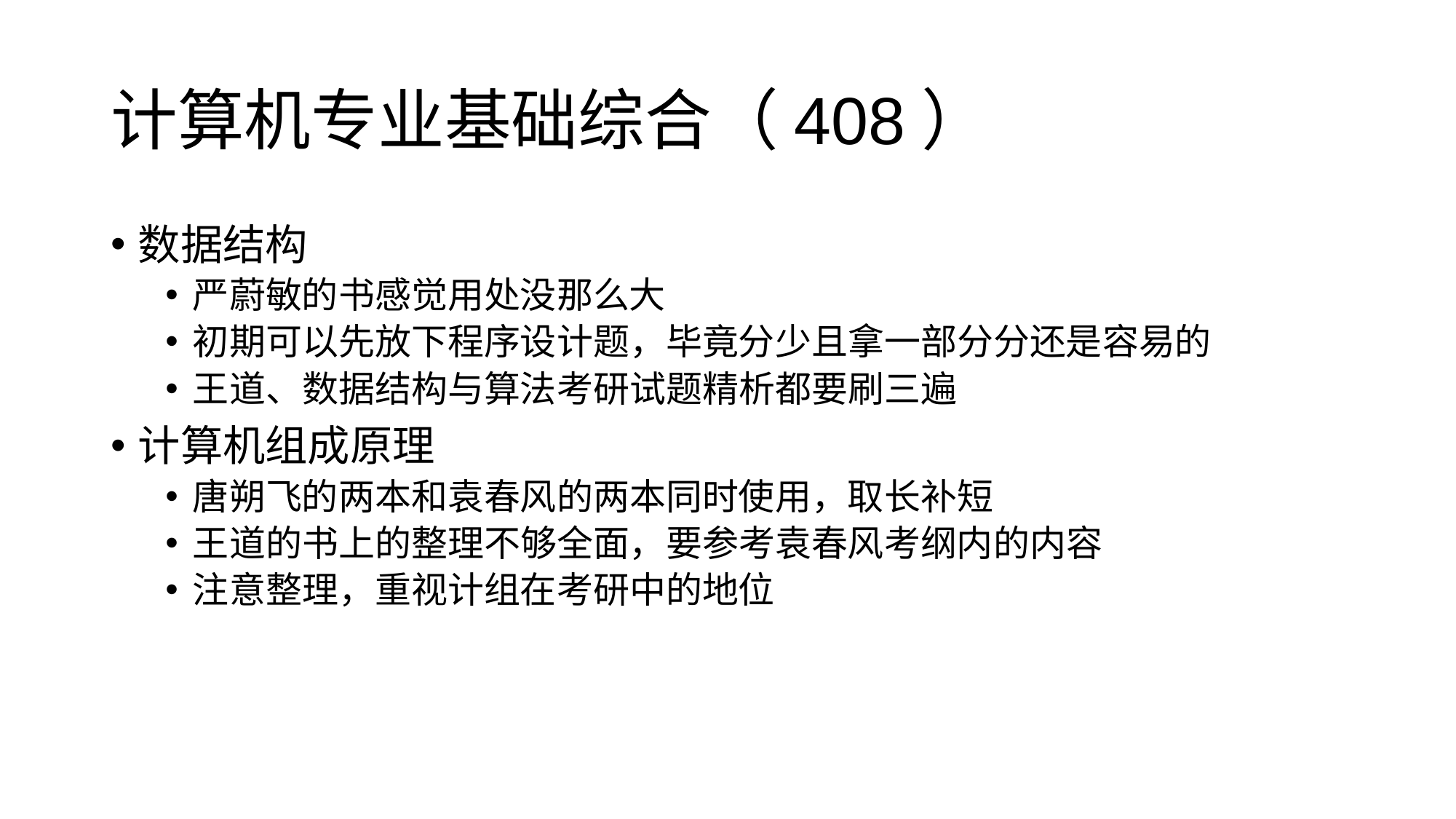

# 计算机专业基础综合（408）
数据结构
严蔚敏的书感觉用处没那么大
初期可以先放下程序设计题，毕竟分少且拿一部分分还是容易的
王道、数据结构与算法考研试题精析都要刷三遍
计算机组成原理
唐朔飞的两本和袁春风的两本同时使用，取长补短
王道的书上的整理不够全面，要参考袁春风考纲内的内容
注意整理，重视计组在考研中的地位